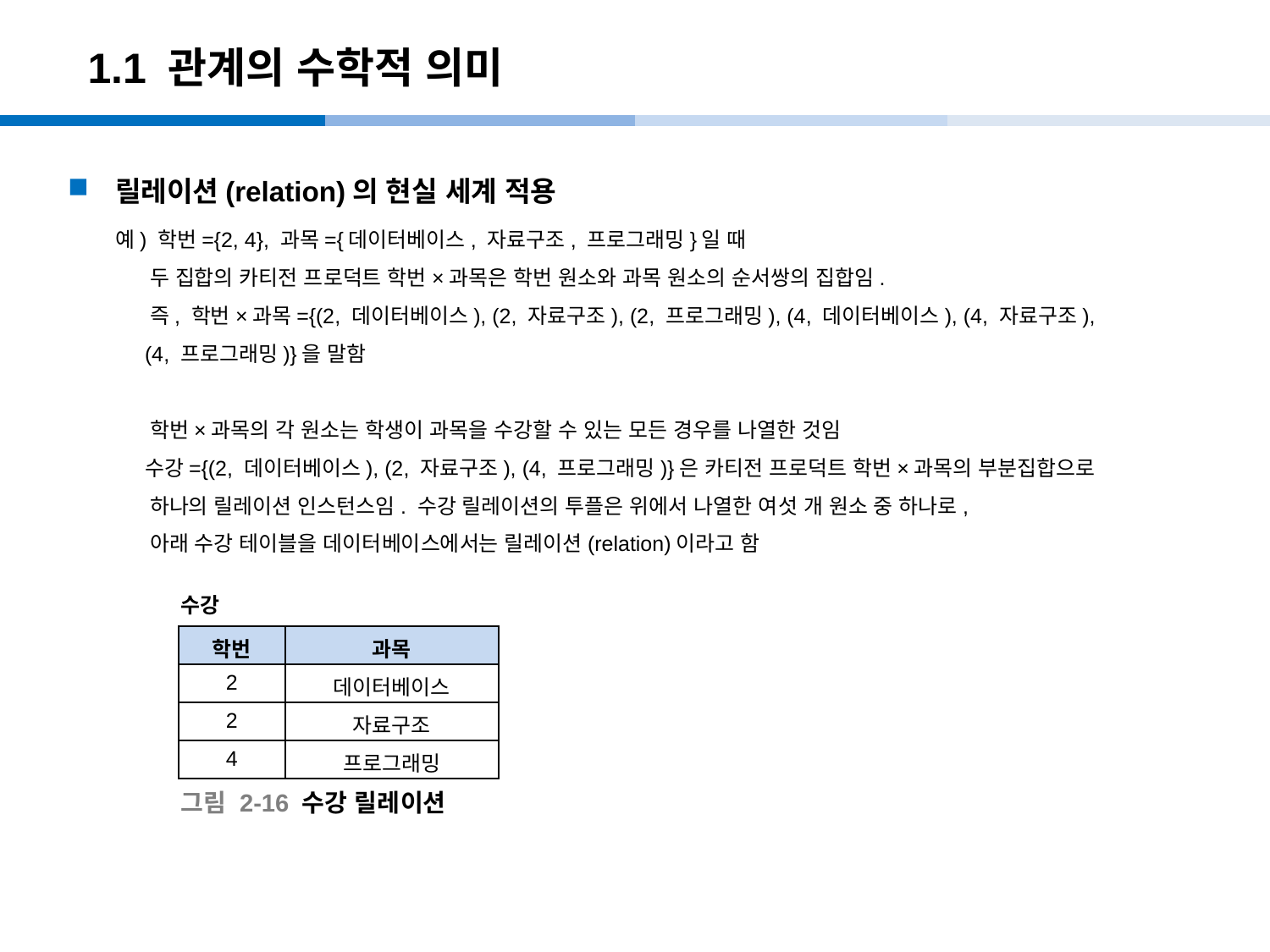

# 1.1 관계의 수학적 의미
릴레이션(relation)의 현실 세계 적용
	예) 학번={2, 4}, 과목={데이터베이스, 자료구조, 프로그래밍}일 때
	     두 집합의 카티전 프로덕트 학번×과목은 학번 원소와 과목 원소의 순서쌍의 집합임.
	     즉, 학번×과목={(2, 데이터베이스), (2, 자료구조), (2, 프로그래밍), (4, 데이터베이스), (4, 자료구조),
     (4, 프로그래밍)}을 말함

	     학번×과목의 각 원소는 학생이 과목을 수강할 수 있는 모든 경우를 나열한 것임
     수강={(2, 데이터베이스), (2, 자료구조), (4, 프로그래밍)}은 카티전 프로덕트 학번×과목의 부분집합으로
	     하나의 릴레이션 인스턴스임. 수강 릴레이션의 투플은 위에서 나열한 여섯 개 원소 중 하나로,
	     아래 수강 테이블을 데이터베이스에서는 릴레이션(relation)이라고 함

수강
| 학번 | 과목 |
| --- | --- |
| 2 | 데이터베이스 |
| 2 | 자료구조 |
| 4 | 프로그래밍 |
그림 2-16 수강 릴레이션